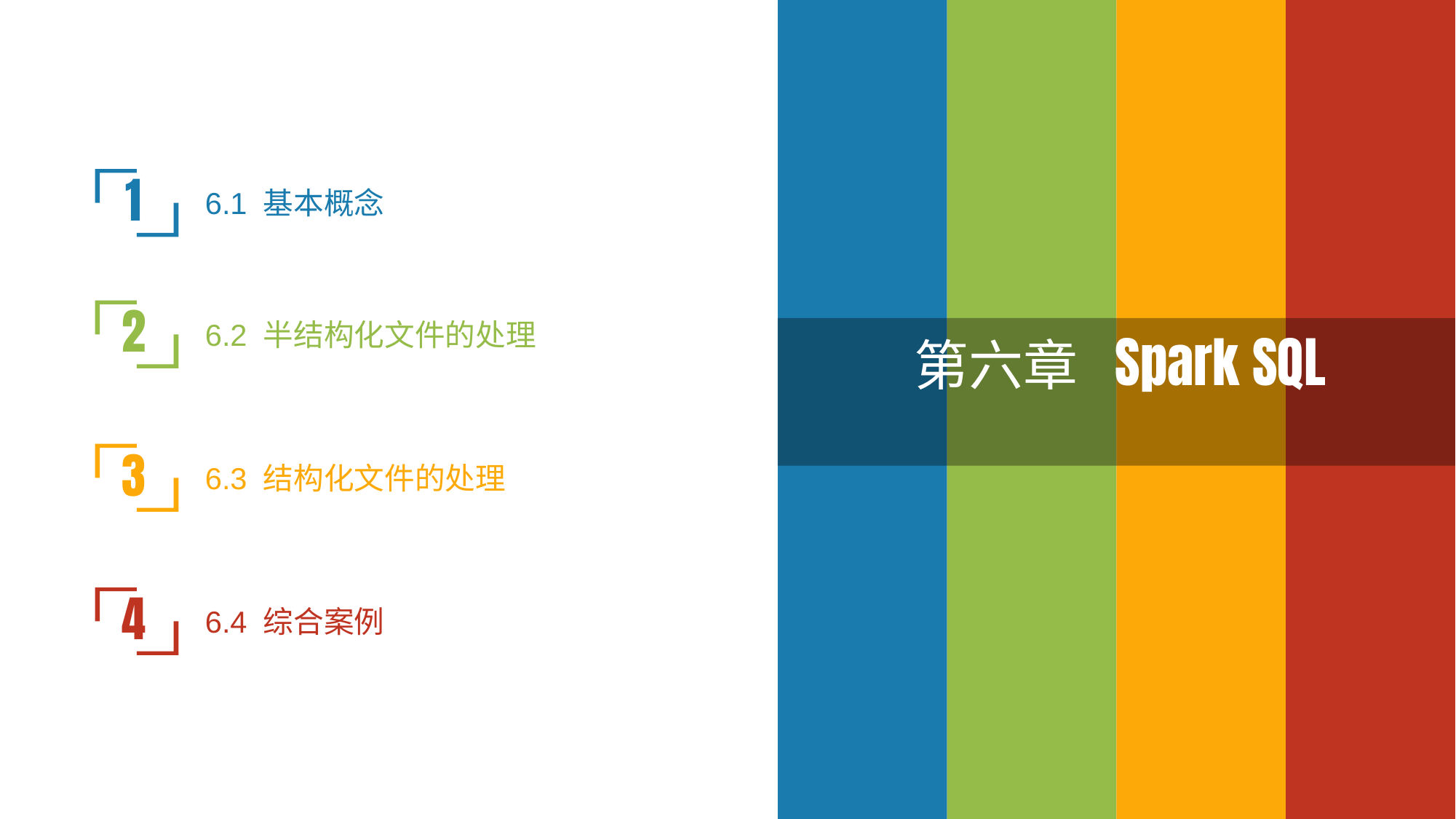

1
6.1 基本概念
2
6.2 半结构化文件的处理
第六章  Spark SQL
3
6.3 结构化文件的处理

4
6.4 综合案例